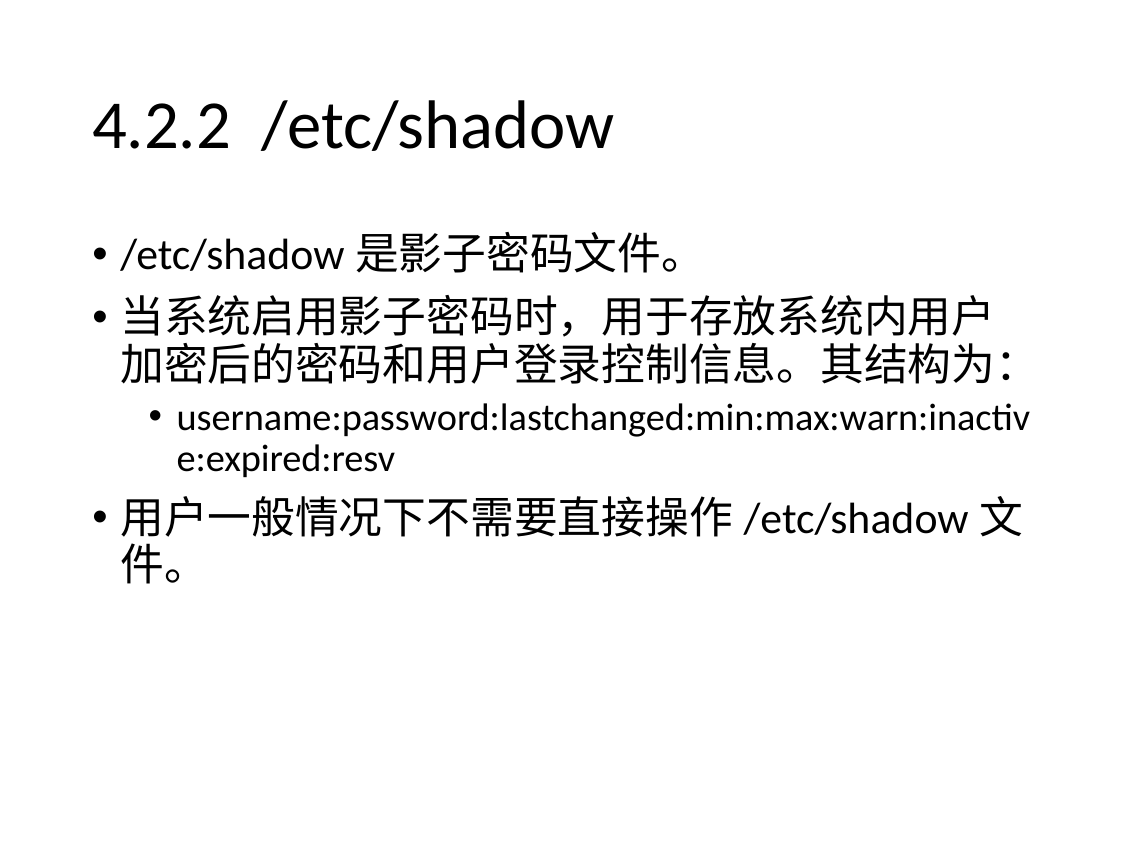

# 4.2.2  /etc/shadow
/etc/shadow是影子密码文件。
当系统启用影子密码时，用于存放系统内用户加密后的密码和用户登录控制信息。其结构为：
username:password:lastchanged:min:max:warn:inactive:expired:resv
用户一般情况下不需要直接操作/etc/shadow文件。